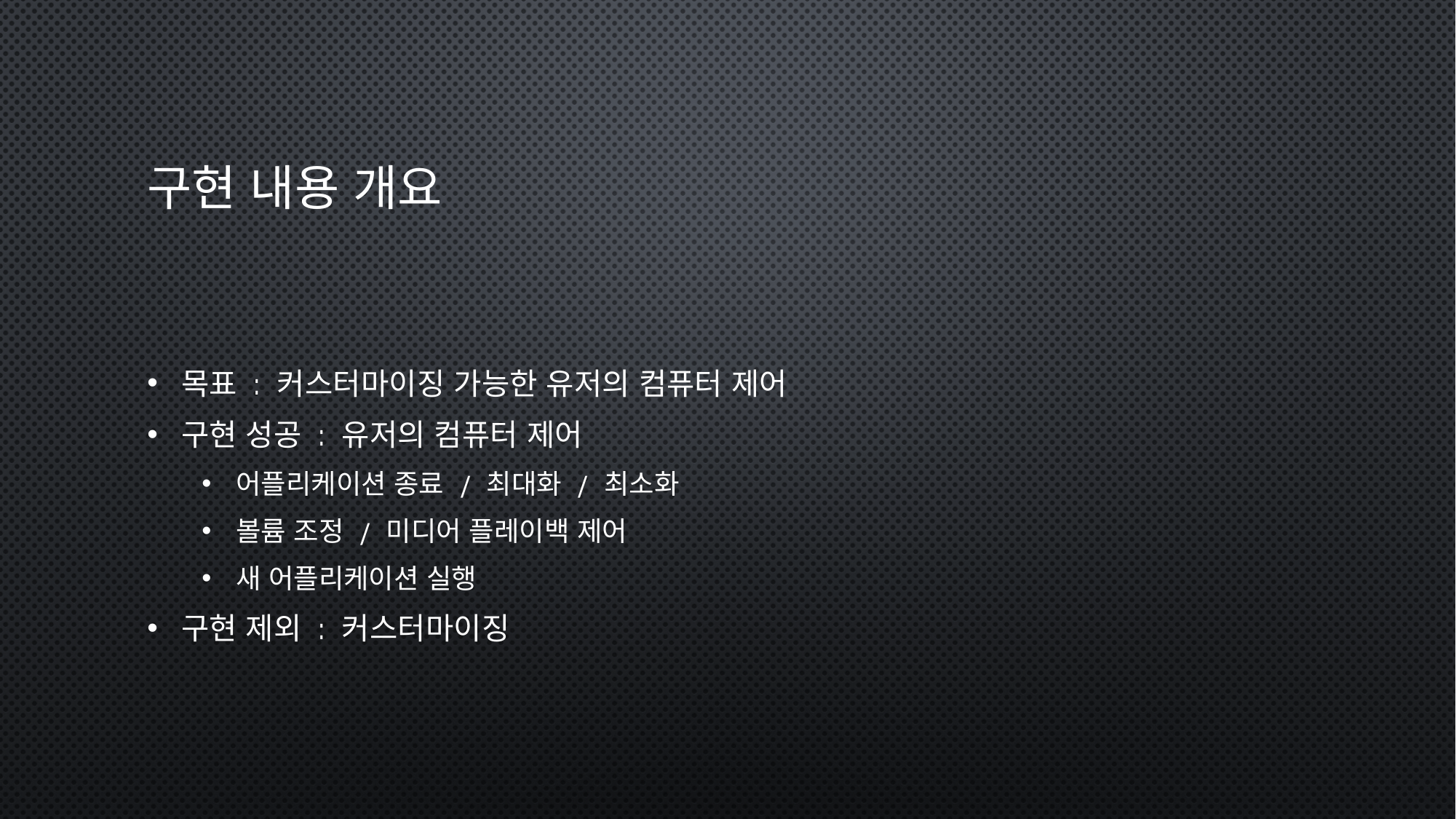

# 구현 내용 개요
목표 : 커스터마이징 가능한 유저의 컴퓨터 제어
구현 성공 : 유저의 컴퓨터 제어
어플리케이션 종료 / 최대화 / 최소화
볼륨 조정 / 미디어 플레이백 제어
새 어플리케이션 실행
구현 제외 : 커스터마이징